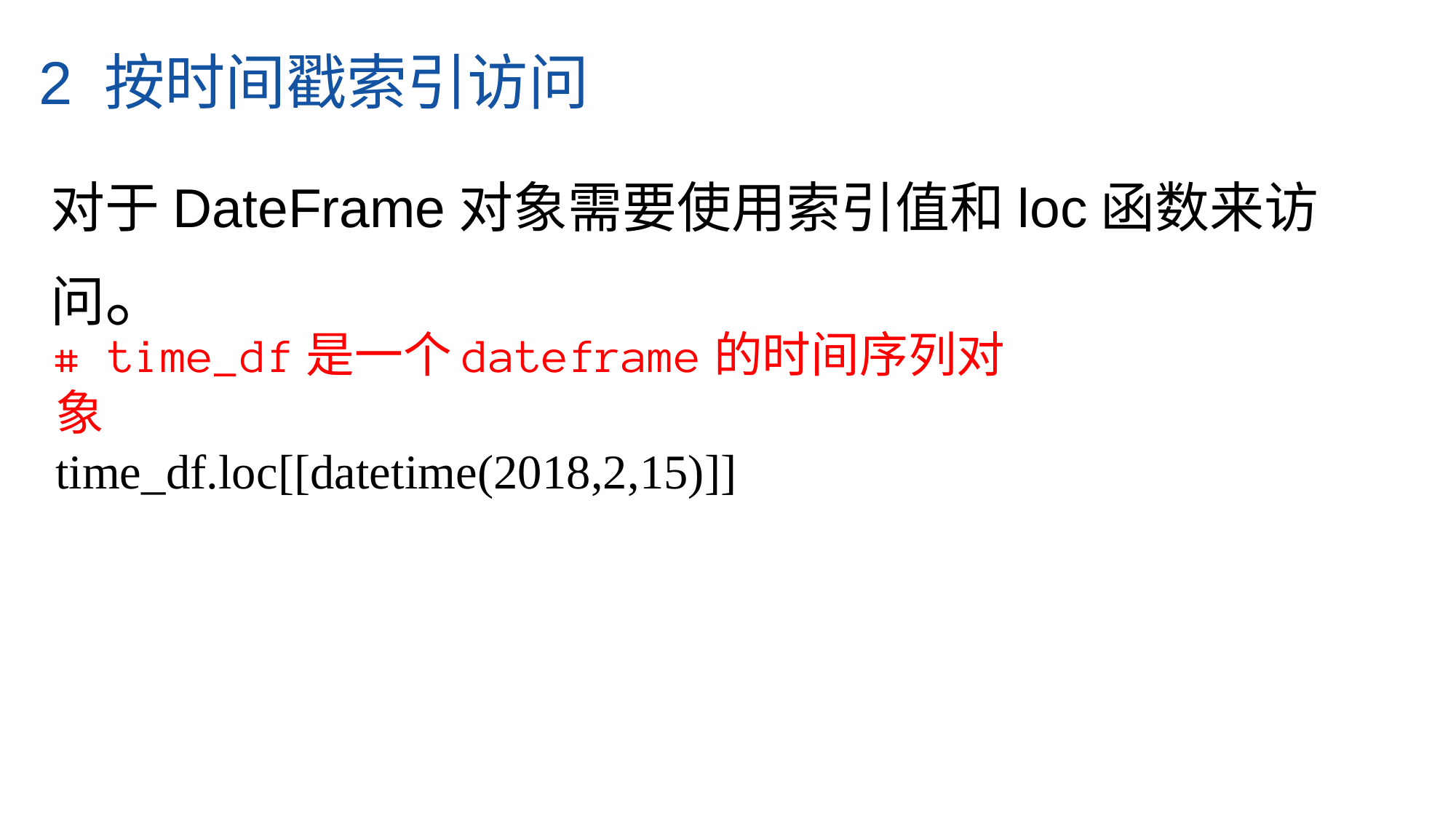

2 按时间戳索引访问
对于DateFrame对象需要使用索引值和loc函数来访问。
# time_df是一个dateframe的时间序列对象
time_df.loc[[datetime(2018,2,15)]]